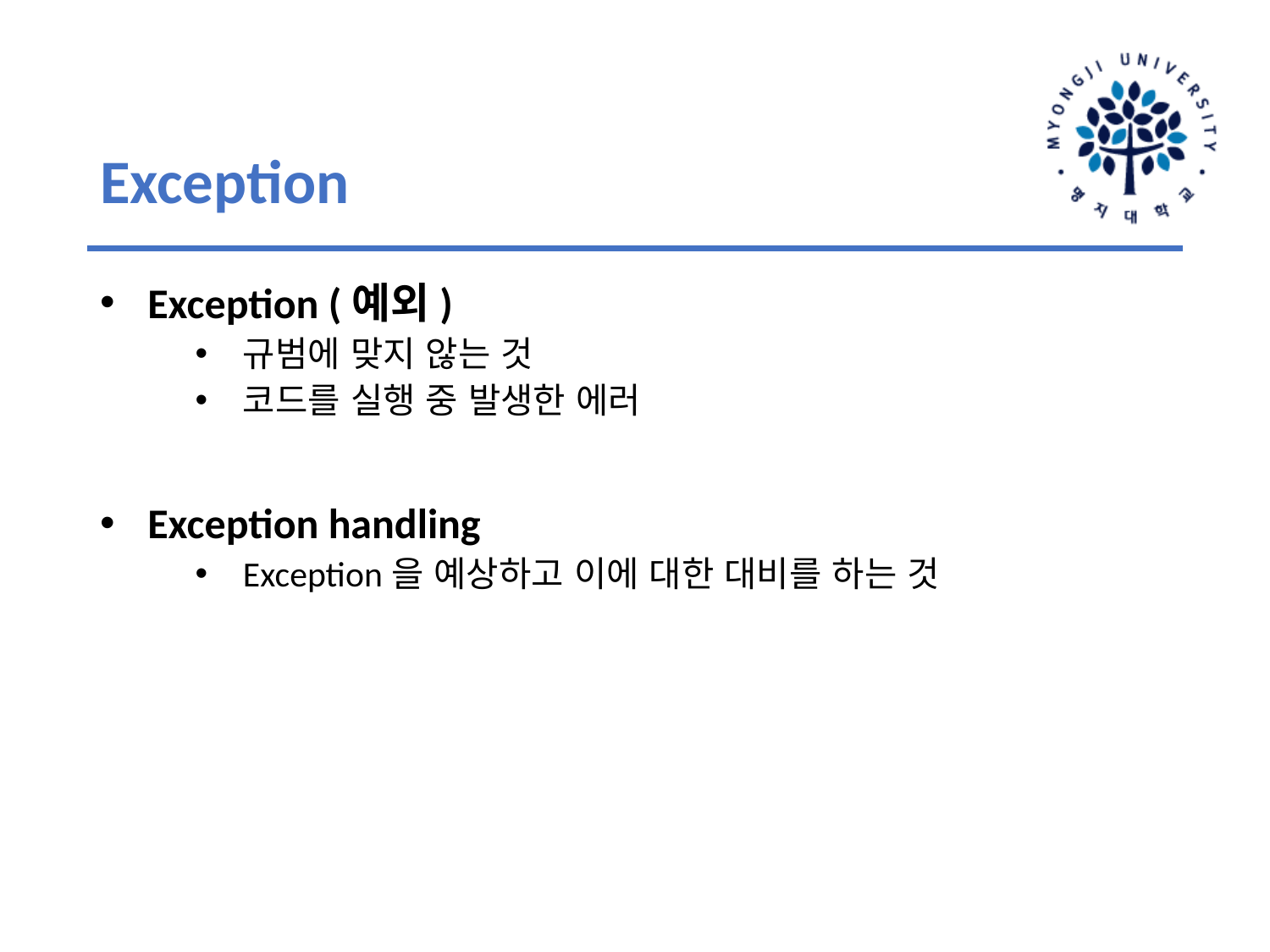

# Exception
Exception (예외)
규범에 맞지 않는 것
코드를 실행 중 발생한 에러

Exception handling
Exception을 예상하고 이에 대한 대비를 하는 것